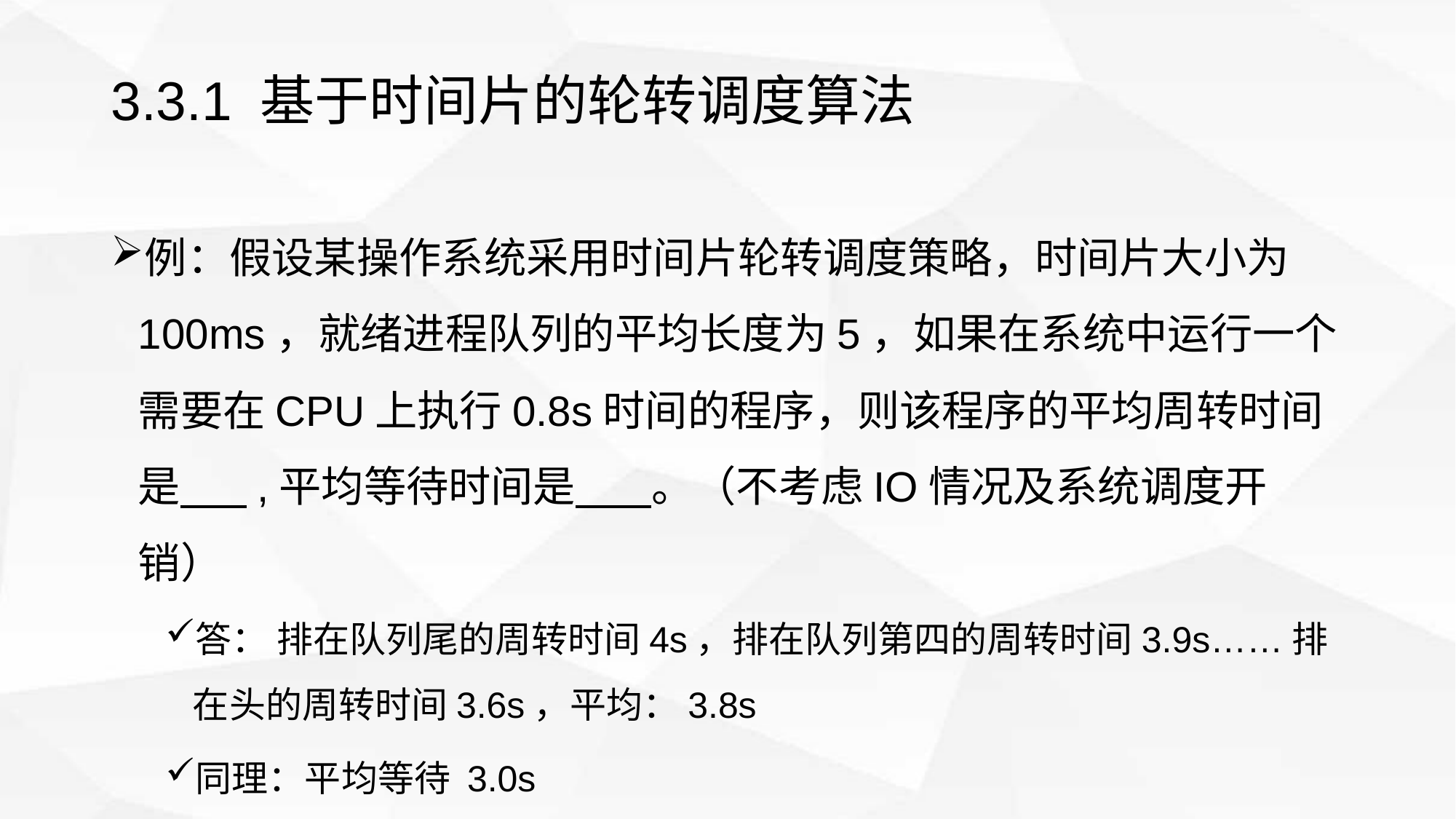

# 3.3.1 基于时间片的轮转调度算法
例：假设某操作系统采用时间片轮转调度策略，时间片大小为100ms，就绪进程队列的平均长度为5，如果在系统中运行一个需要在CPU上执行0.8s时间的程序，则该程序的平均周转时间是       ,平均等待时间是        。（不考虑IO情况及系统调度开销）
答： 排在队列尾的周转时间4s，排在队列第四的周转时间3.9s……排在头的周转时间3.6s，平均：3.8s
同理：平均等待 3.0s